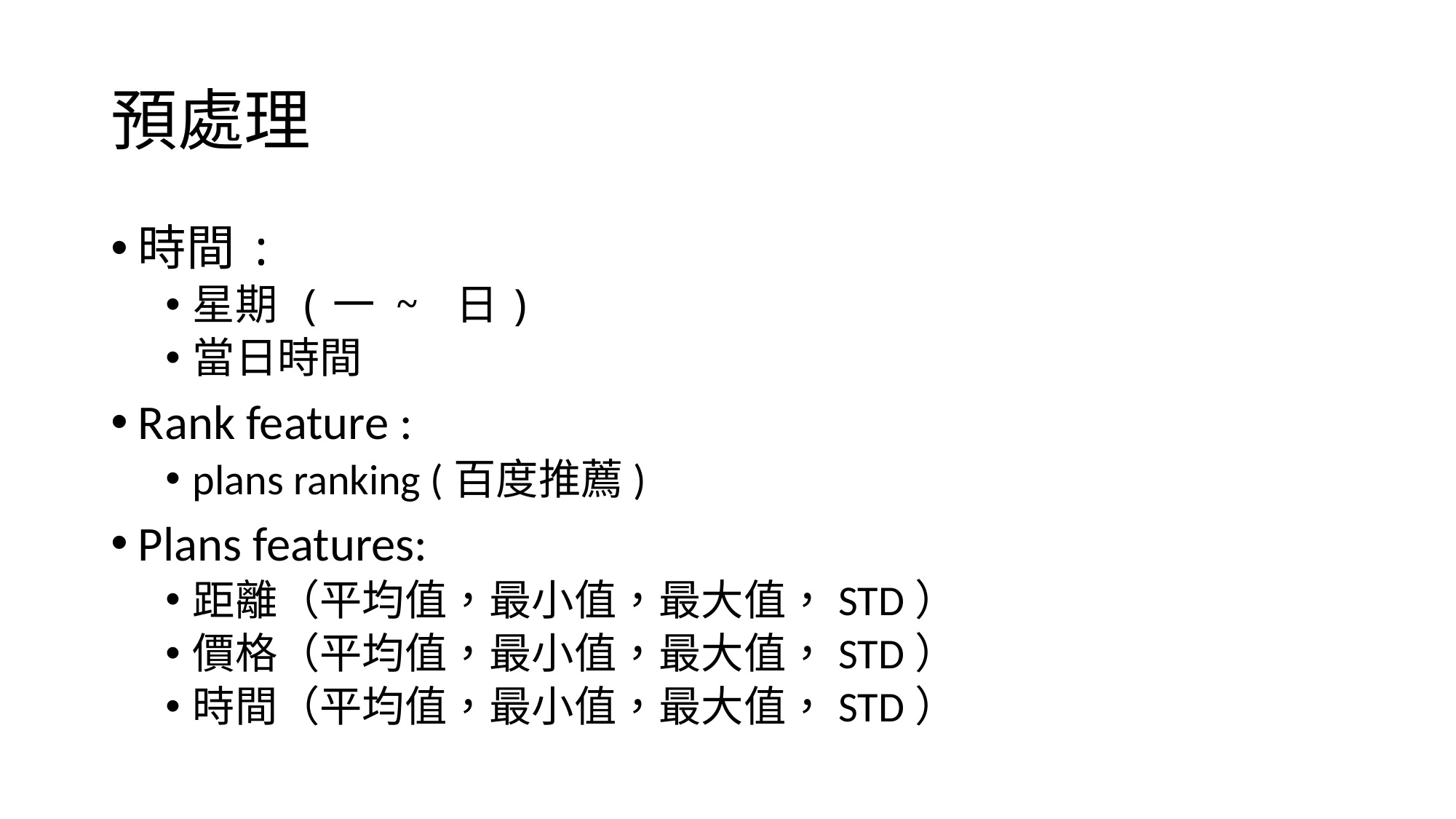

# 預處理
時間:
星期 (一 ~ 日)
當日時間
Rank feature :
plans ranking (百度推薦)
Plans features:
距離（平均值，最小值，最大值，STD）
價格（平均值，最小值，最大值，STD）
時間（平均值，最小值，最大值，STD）